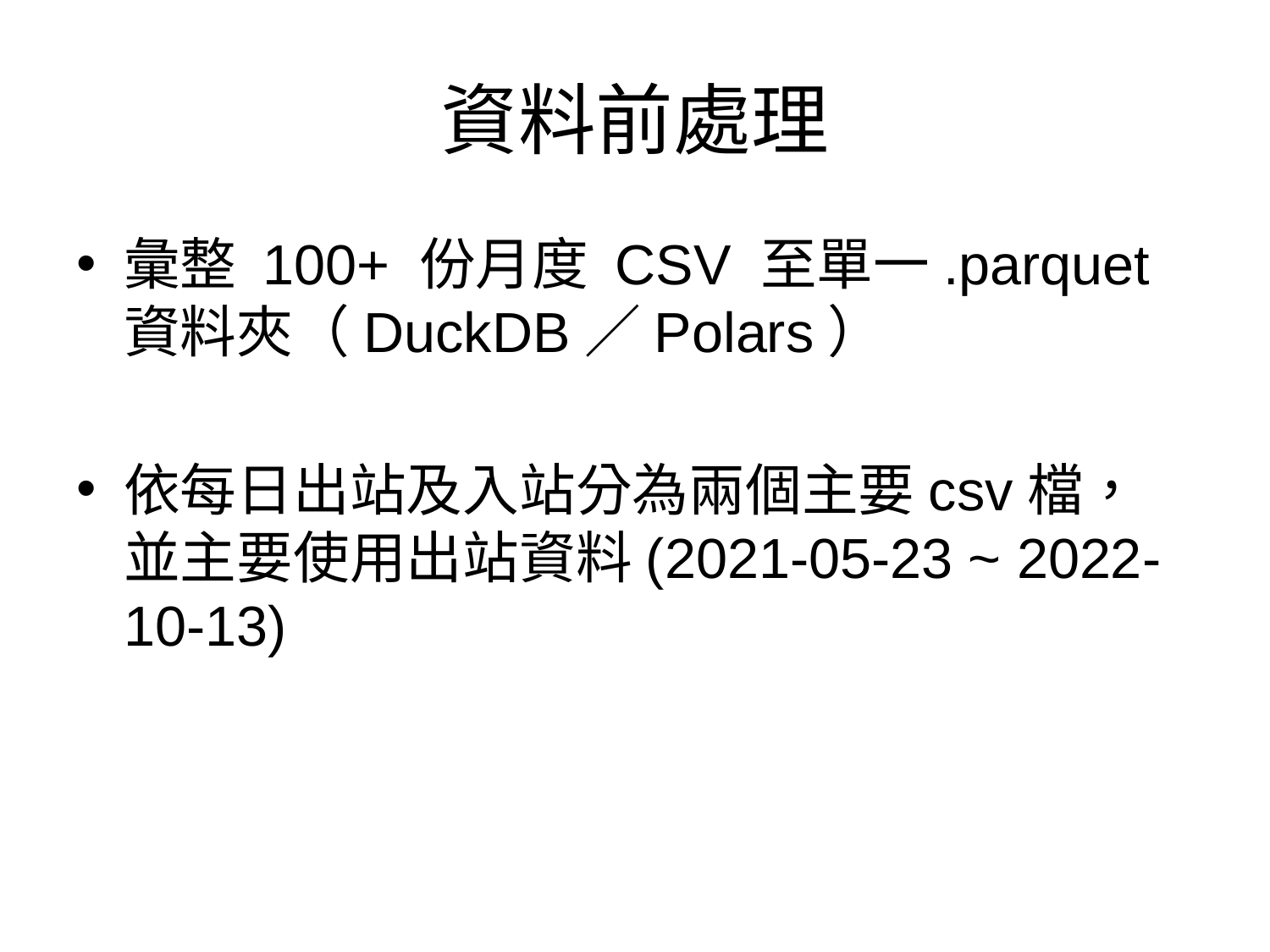

# 資料前處理
彙整 100+ 份月度 CSV 至單一.parquet資料夾（DuckDB／Polars）

依每日出站及入站分為兩個主要csv檔，並主要使用出站資料(2021-05-23 ~ 2022-10-13)